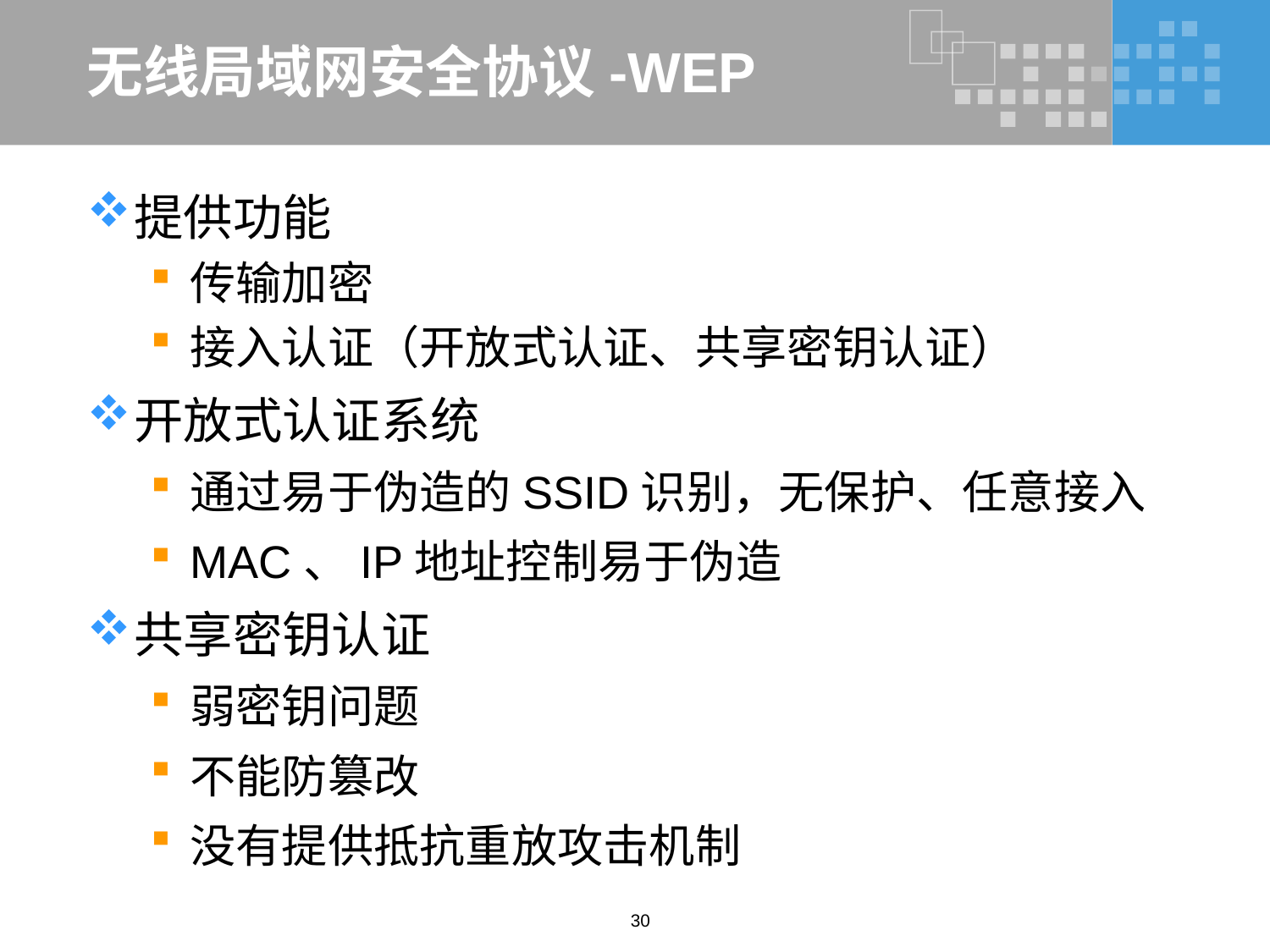

# 无线局域网安全协议-WEP
提供功能
传输加密
接入认证（开放式认证、共享密钥认证）
开放式认证系统
通过易于伪造的SSID识别，无保护、任意接入
MAC、IP地址控制易于伪造
共享密钥认证
弱密钥问题
不能防篡改
没有提供抵抗重放攻击机制
30